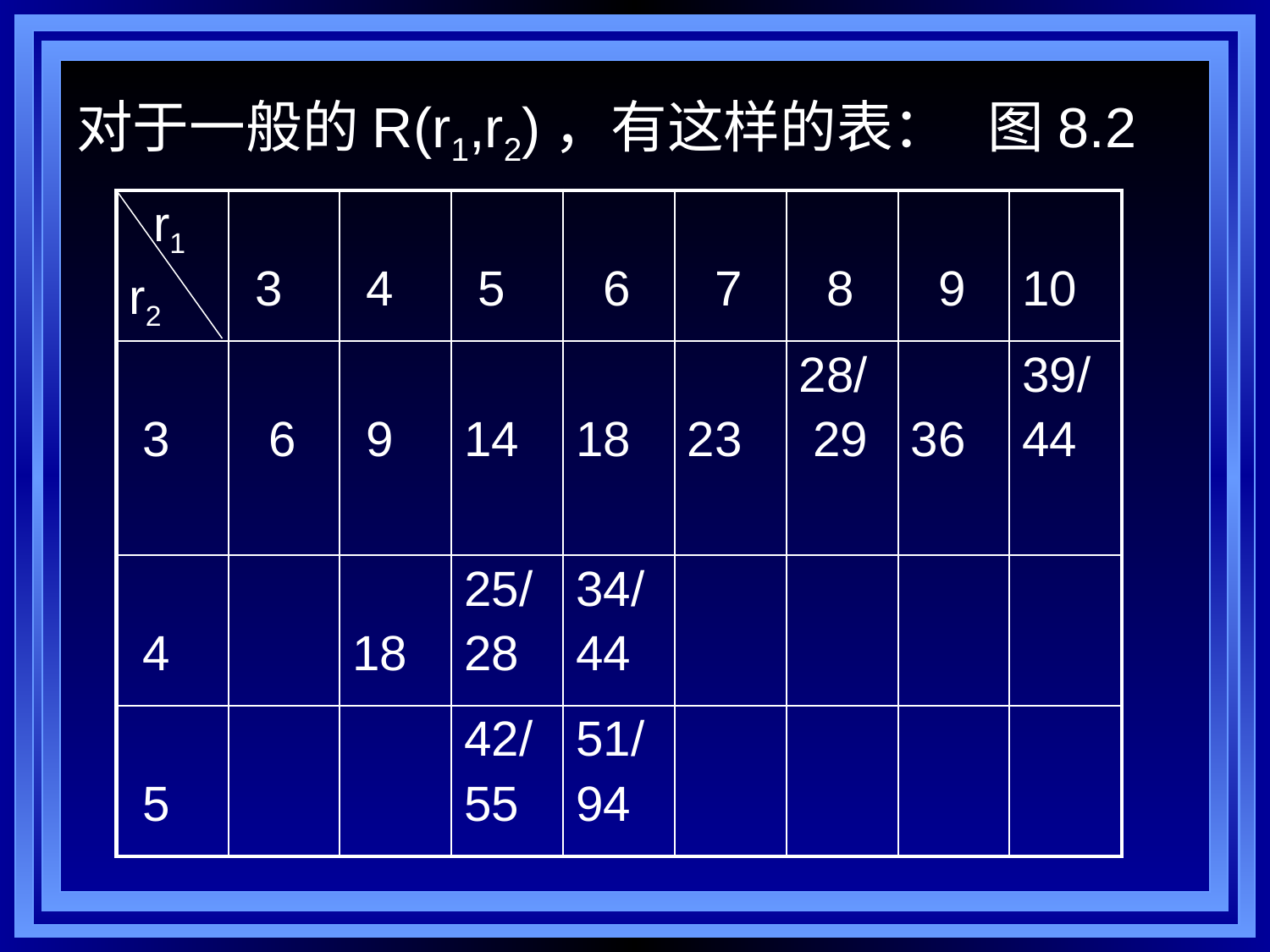

# 对于一般的R(r1,r2)，有这样的表：   图8.2
| r1 r2 | 3 | 4 | 5 | 6 | 7 | 8 | 9 | 10 |
| --- | --- | --- | --- | --- | --- | --- | --- | --- |
| 3 | 6 | 9 | 14 | 18 | 23 | 28/ 29 | 36 | 39/ 44 |
| 4 |  | 18 | 25/ 28 | 34/ 44 |  |  |  |  |
| 5 |  |  | 42/ 55 | 51/ 94 |  |  |  |  |